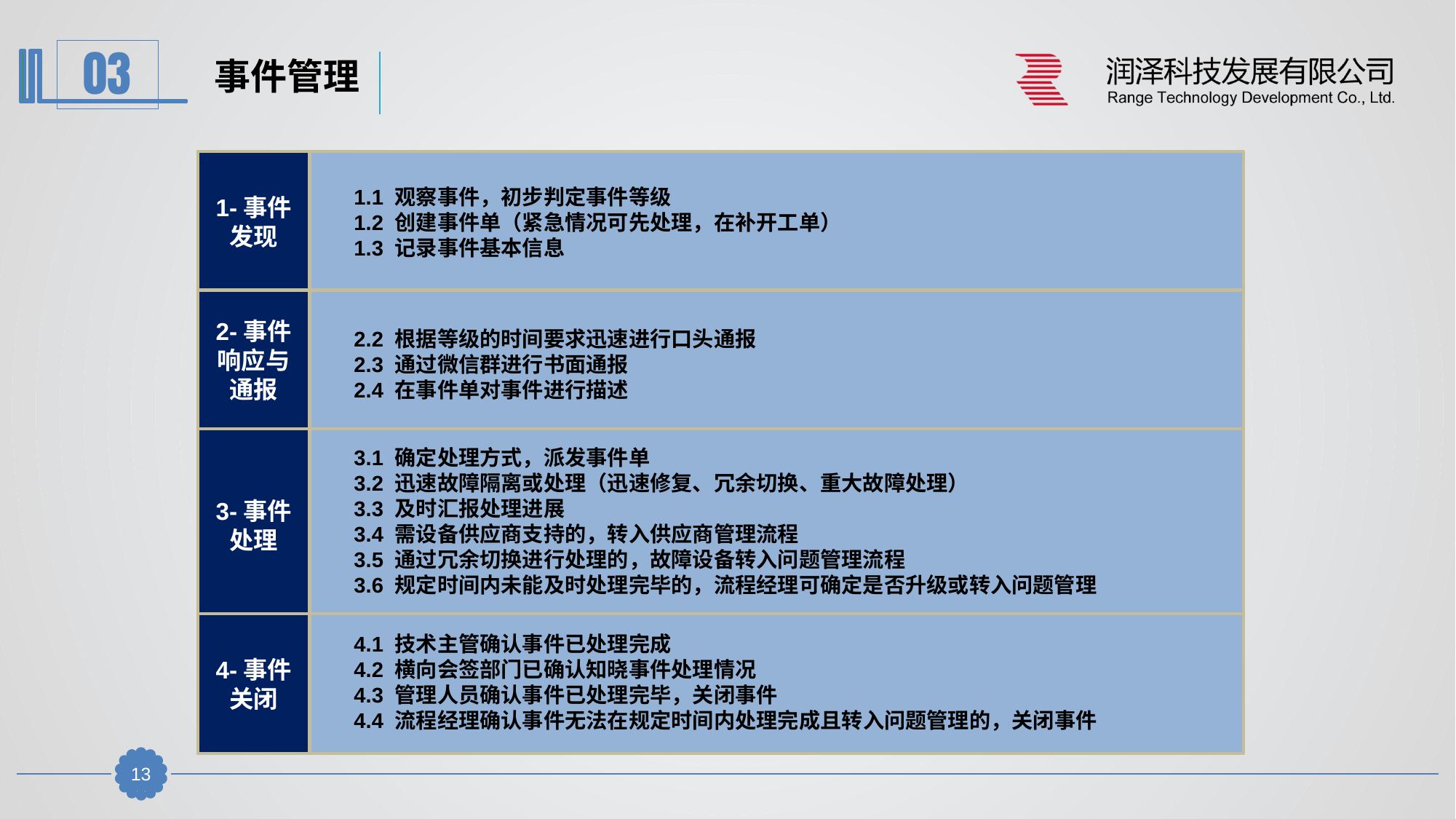

事件管理

1-事件发现
1.1 观察事件，初步判定事件等级
1.2 创建事件单（紧急情况可先处理，在补开工单）
1.3 记录事件基本信息

2-事件响应与通报
2.2 根据等级的时间要求迅速进行口头通报
2.3 通过微信群进行书面通报
2.4 在事件单对事件进行描述

3-事件处理
3.1 确定处理方式，派发事件单
3.2 迅速故障隔离或处理（迅速修复、冗余切换、重大故障处理）
3.3 及时汇报处理进展
3.4 需设备供应商支持的，转入供应商管理流程
3.5 通过冗余切换进行处理的，故障设备转入问题管理流程
3.6 规定时间内未能及时处理完毕的，流程经理可确定是否升级或转入问题管理

4-事件关闭
4.1 技术主管确认事件已处理完成
4.2 横向会签部门已确认知晓事件处理情况
4.3 管理人员确认事件已处理完毕，关闭事件
4.4 流程经理确认事件无法在规定时间内处理完成且转入问题管理的，关闭事件
13